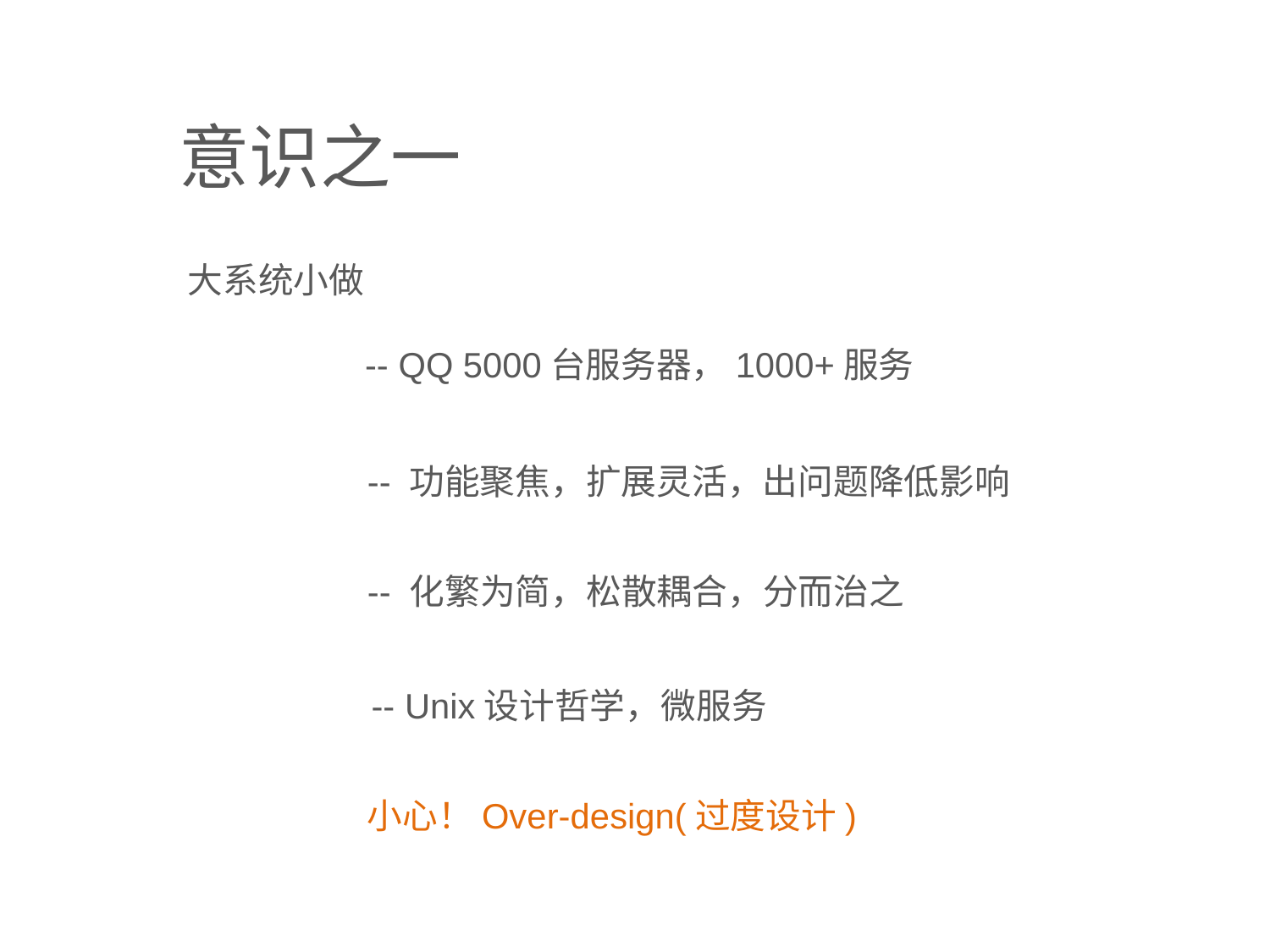

意识之一
大系统小做
-- QQ 5000台服务器，1000+服务
-- 功能聚焦，扩展灵活，出问题降低影响
-- 化繁为简，松散耦合，分而治之
-- Unix设计哲学，微服务
小心！Over-design(过度设计)